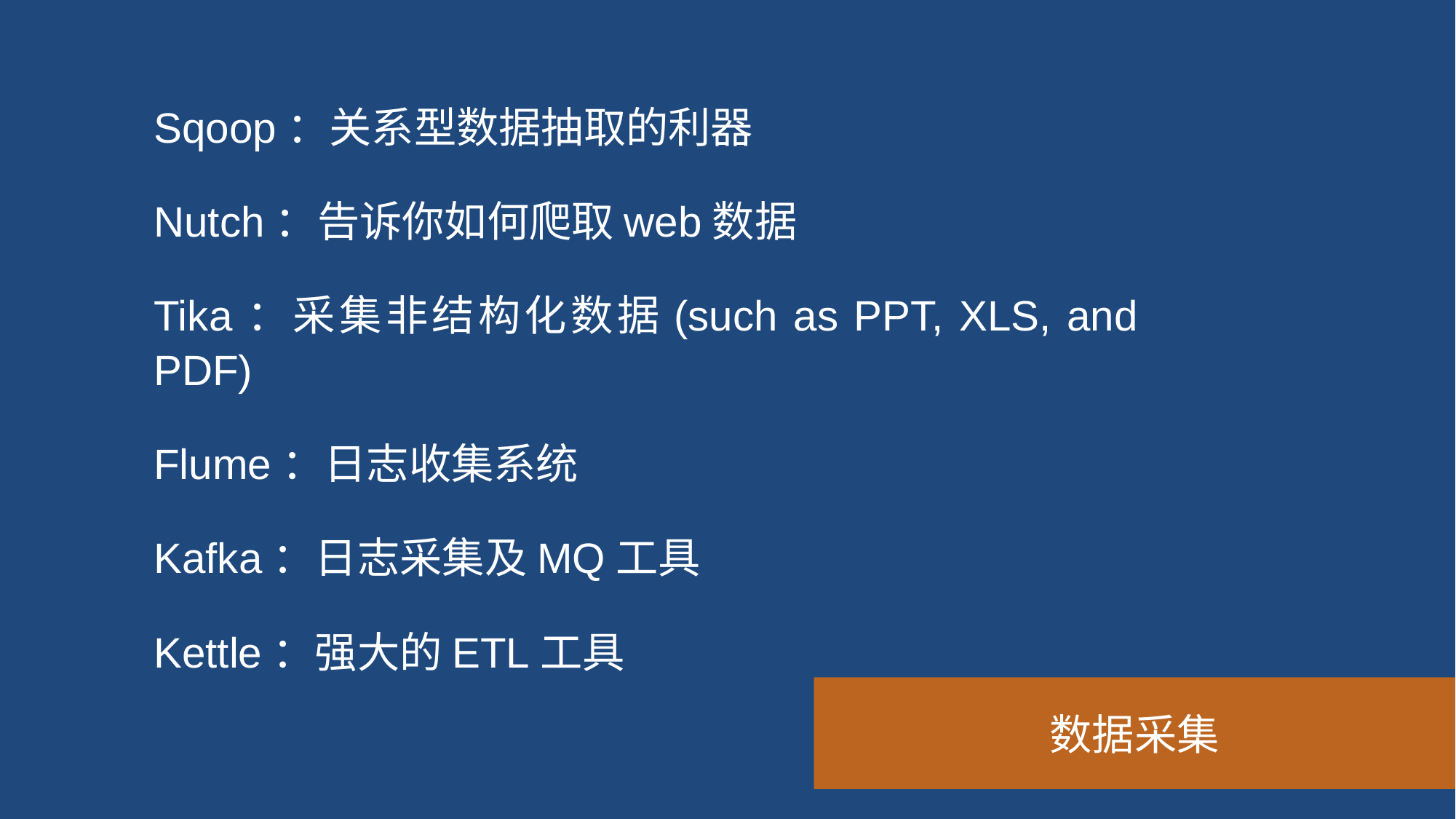

Sqoop：关系型数据抽取的利器
Nutch：告诉你如何爬取web数据
Tika：采集非结构化数据(such as PPT, XLS, and PDF)
Flume：日志收集系统
Kafka：日志采集及MQ工具
Kettle：强大的ETL工具
数据采集